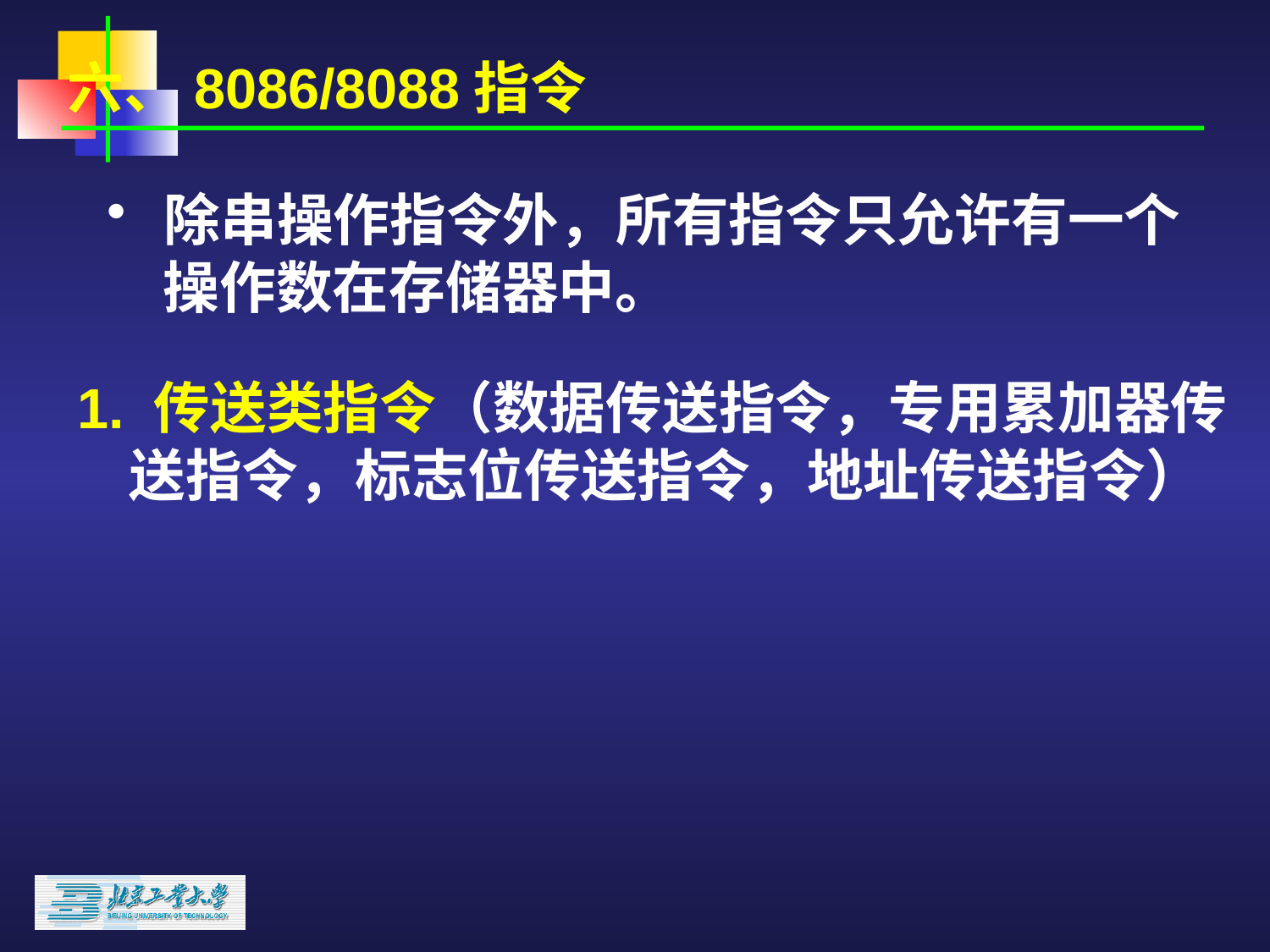

六、8086/8088指令
 除串操作指令外，所有指令只允许有一个
  操作数在存储器中。
1. 传送类指令（数据传送指令，专用累加器传
    送指令，标志位传送指令，地址传送指令）